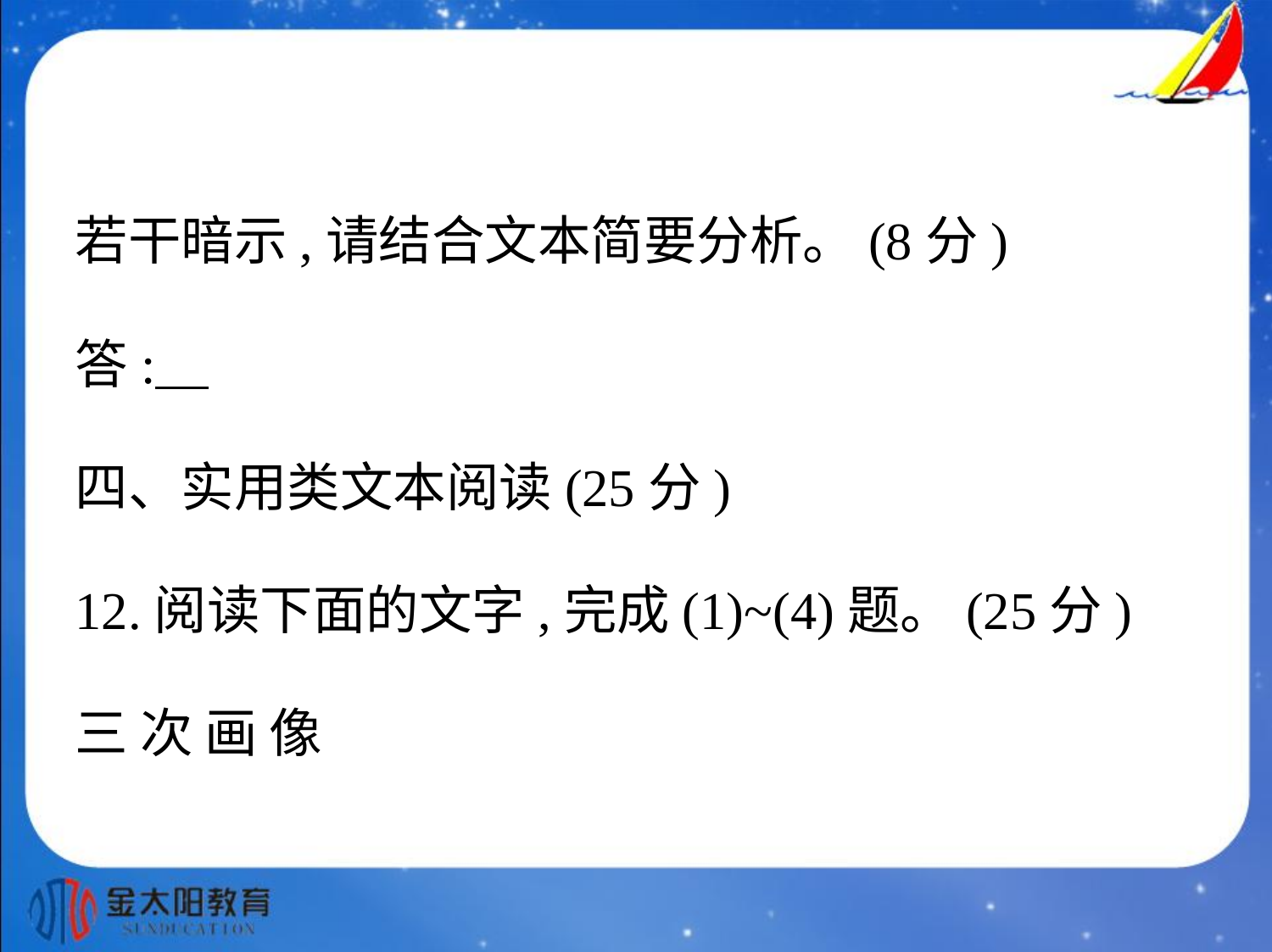

若干暗示,请结合文本简要分析。(8分)
答:
四、实用类文本阅读(25分)
12.阅读下面的文字,完成(1)~(4)题。(25分)
三 次 画 像